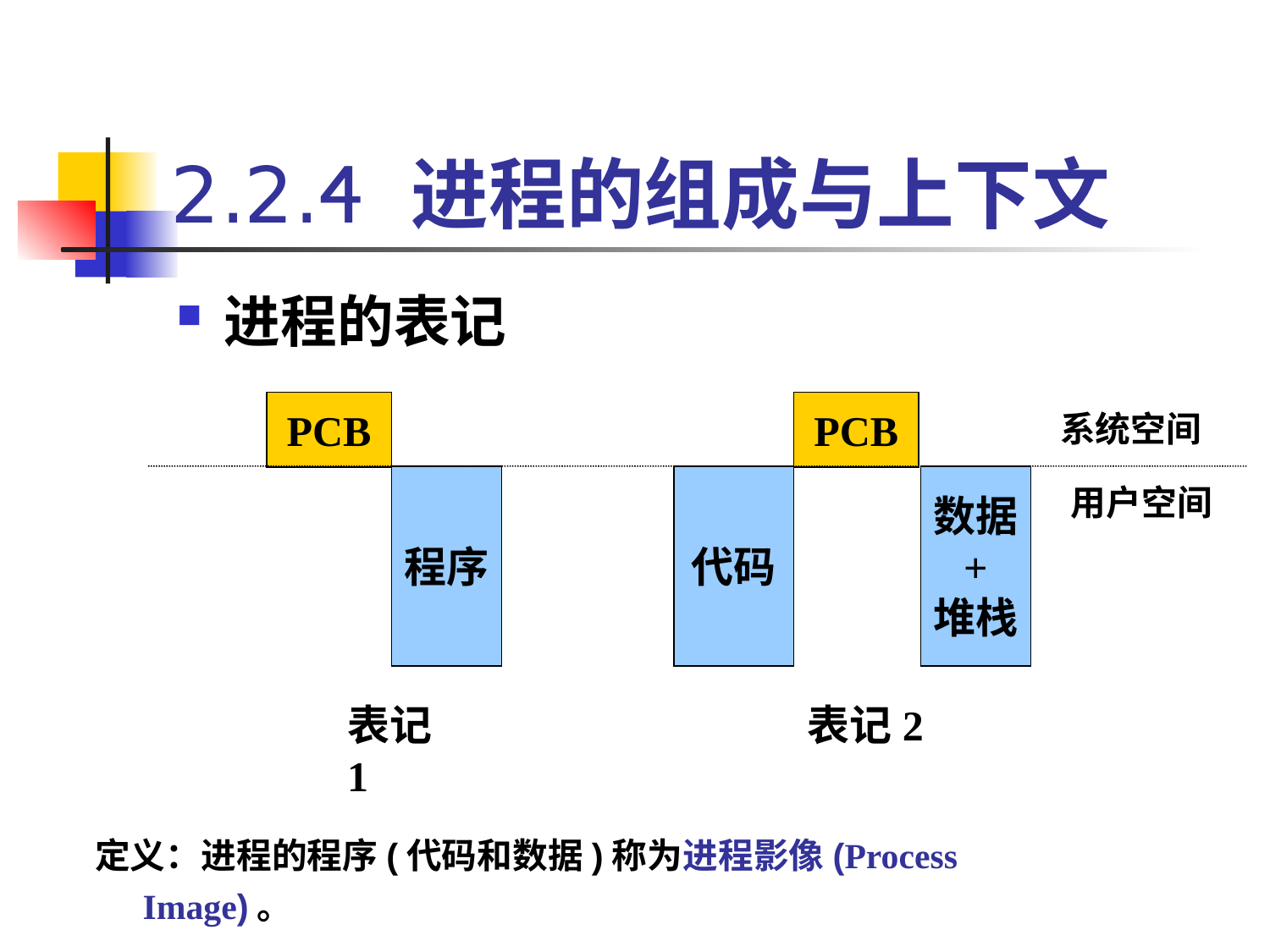

# 2.2.4 进程的组成与上下文
进程的表记

PCB
PCB
系统空间

程序
代码
数据
+
堆栈
用户空间
表记1
表记2
定义：进程的程序(代码和数据)称为进程影像(Process Image)。